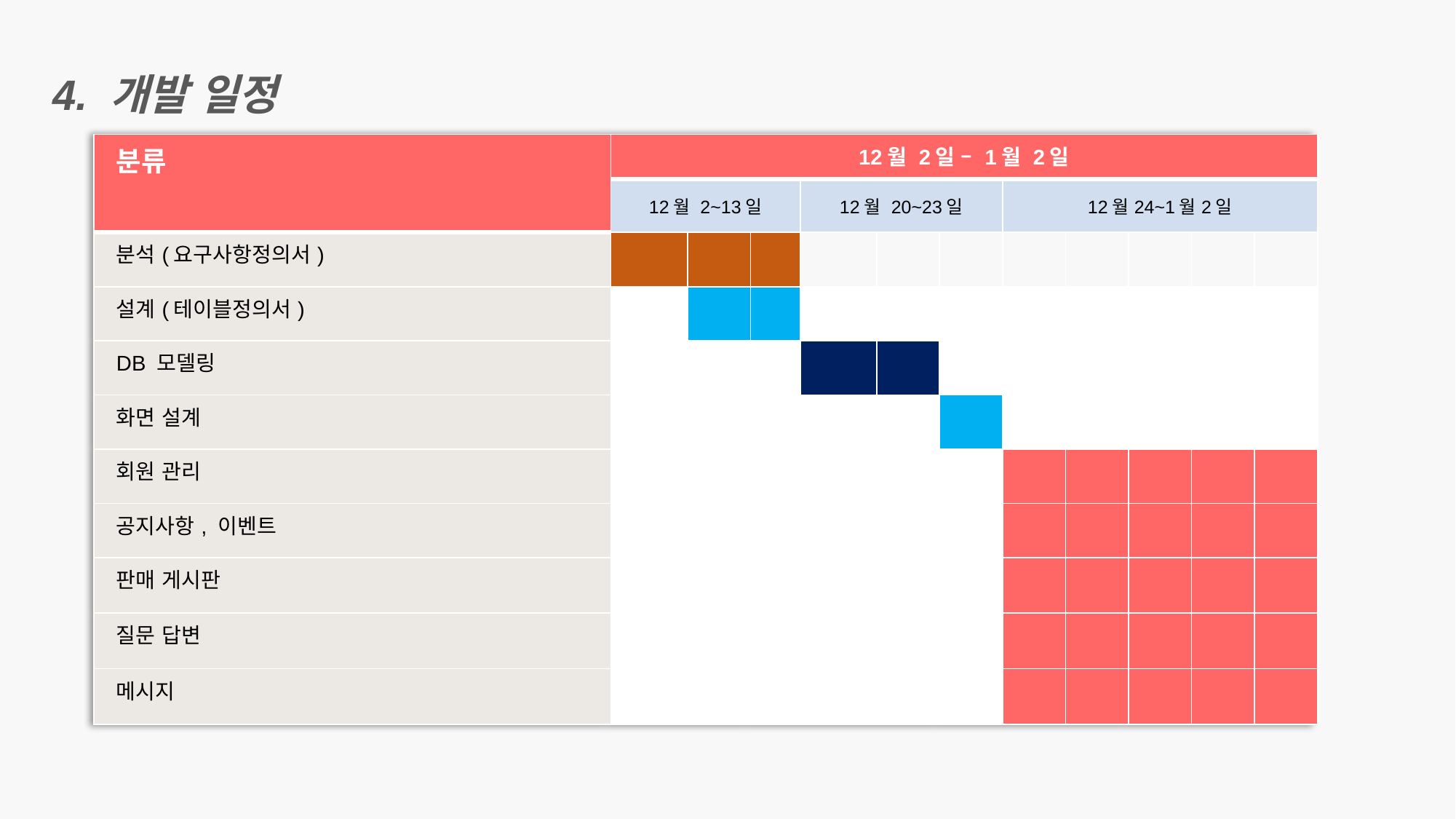

4. 개발 일정
| 분류 | 12월 2일 – 1월 2일 |  |  |  |  |  |  |  |  |  |  |
| --- | --- | --- | --- | --- | --- | --- | --- | --- | --- | --- | --- |
|  | 12월 2~13일 |  |  | 12월 20~23일 |  |  | 12월24~1월2일 |  |  |  |  |
| 분석(요구사항정의서) |  |  |  |  |  |  |  |  |  |  |  |
| 설계(테이블정의서) |  |  |  |  |  |  |  |  |  |  |  |
| DB 모델링 |  |  |  |  |  |  |  |  |  |  |  |
| 화면 설계 |  |  |  |  |  |  |  |  |  |  |  |
| 회원 관리 |  |  |  |  |  |  |  |  |  |  |  |
| 공지사항, 이벤트 |  |  |  |  |  |  |  |  |  |  |  |
| 판매 게시판 |  |  |  |  |  |  |  |  |  |  |  |
| 질문 답변 |  |  |  |  |  |  |  |  |  |  |  |
| 메시지 |  |  |  |  |  |  |  |  |  |  |  |